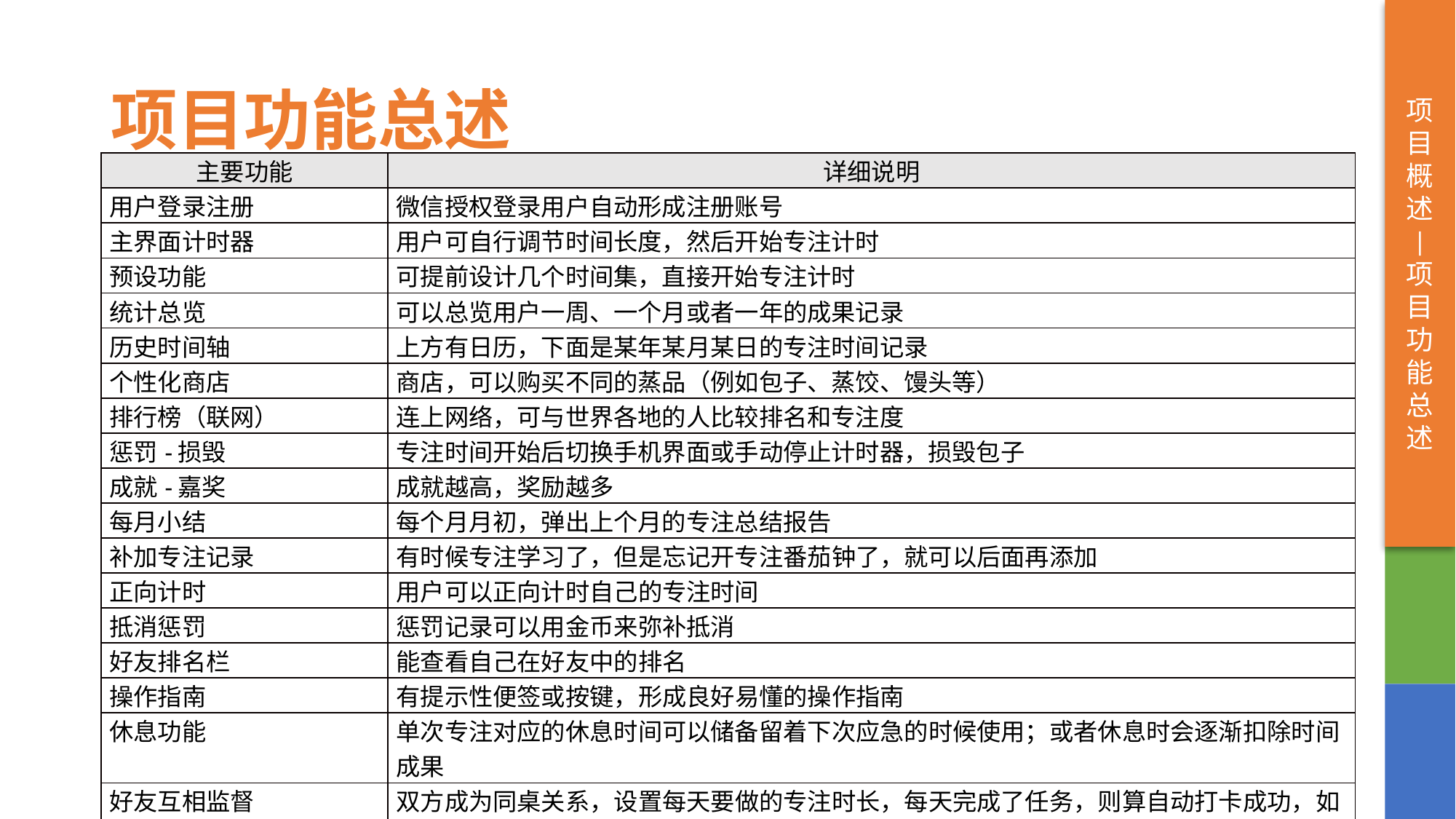

项目概述
|
项目功能总述
# 项目功能总述
| 主要功能 | 详细说明 |
| --- | --- |
| 用户登录注册 | 微信授权登录用户自动形成注册账号 |
| 主界面计时器 | 用户可自行调节时间长度，然后开始专注计时 |
| 预设功能 | 可提前设计几个时间集，直接开始专注计时 |
| 统计总览 | 可以总览用户一周、一个月或者一年的成果记录 |
| 历史时间轴 | 上方有日历，下面是某年某月某日的专注时间记录 |
| 个性化商店 | 商店，可以购买不同的蒸品（例如包子、蒸饺、馒头等） |
| 排行榜（联网） | 连上网络，可与世界各地的人比较排名和专注度 |
| 惩罚-损毁 | 专注时间开始后切换手机界面或手动停止计时器，损毁包子 |
| 成就-嘉奖 | 成就越高，奖励越多 |
| 每月小结 | 每个月月初，弹出上个月的专注总结报告 |
| 补加专注记录 | 有时候专注学习了，但是忘记开专注番茄钟了，就可以后面再添加 |
| 正向计时 | 用户可以正向计时自己的专注时间 |
| 抵消惩罚 | 惩罚记录可以用金币来弥补抵消 |
| 好友排名栏 | 能查看自己在好友中的排名 |
| 操作指南 | 有提示性便签或按键，形成良好易懂的操作指南 |
| 休息功能 | 单次专注对应的休息时间可以储备留着下次应急的时候使用；或者休息时会逐渐扣除时间成果 |
| 好友互相监督 | 双方成为同桌关系，设置每天要做的专注时长，每天完成了任务，则算自动打卡成功，如果其中一方有一天没有打卡，则解除同桌关系，监督失败。 |